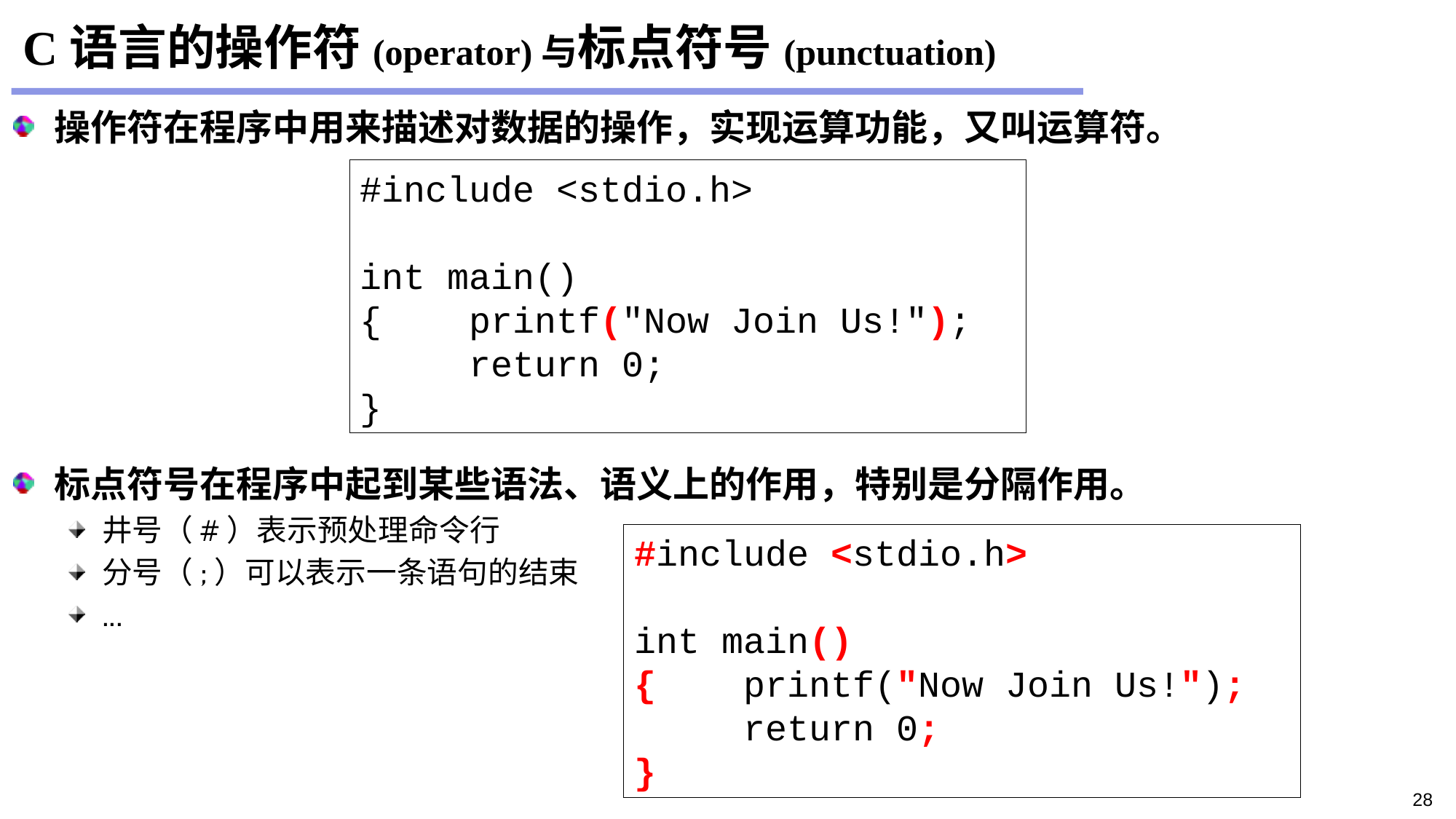

# C语言的操作符(operator)与标点符号(punctuation)
操作符在程序中用来描述对数据的操作，实现运算功能，又叫运算符。

标点符号在程序中起到某些语法、语义上的作用，特别是分隔作用。
井号（#）表示预处理命令行
分号（;）可以表示一条语句的结束
...
#include <stdio.h>

int main()
{	printf("Now Join Us!");
	return 0;
}
#include <stdio.h>

int main()
{	printf("Now Join Us!");
	return 0;
}
28